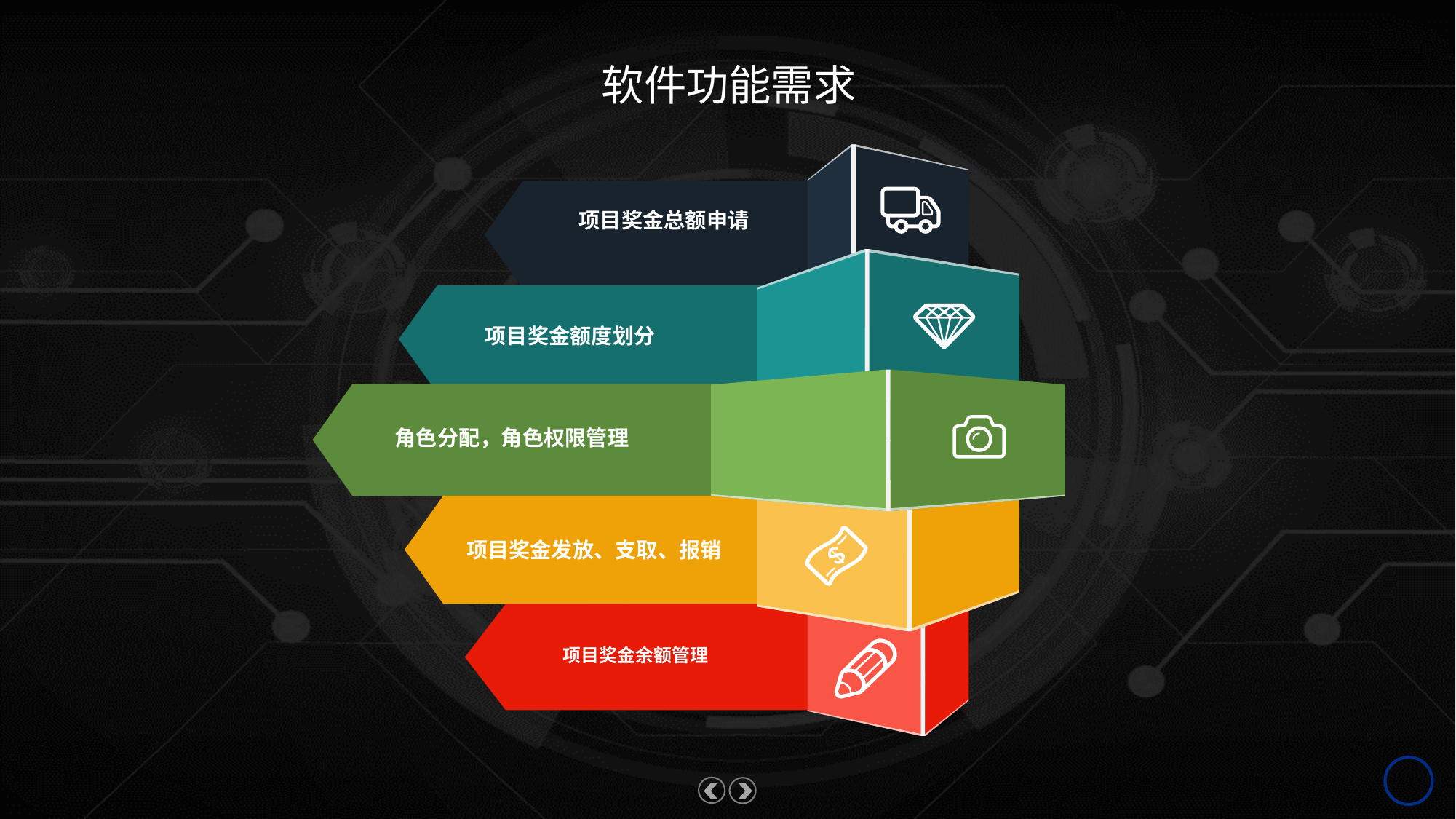

软件功能需求

项目奖金总额申请

项目奖金额度划分

角色分配，角色权限管理

项目奖金发放、支取、报销

项目奖金余额管理